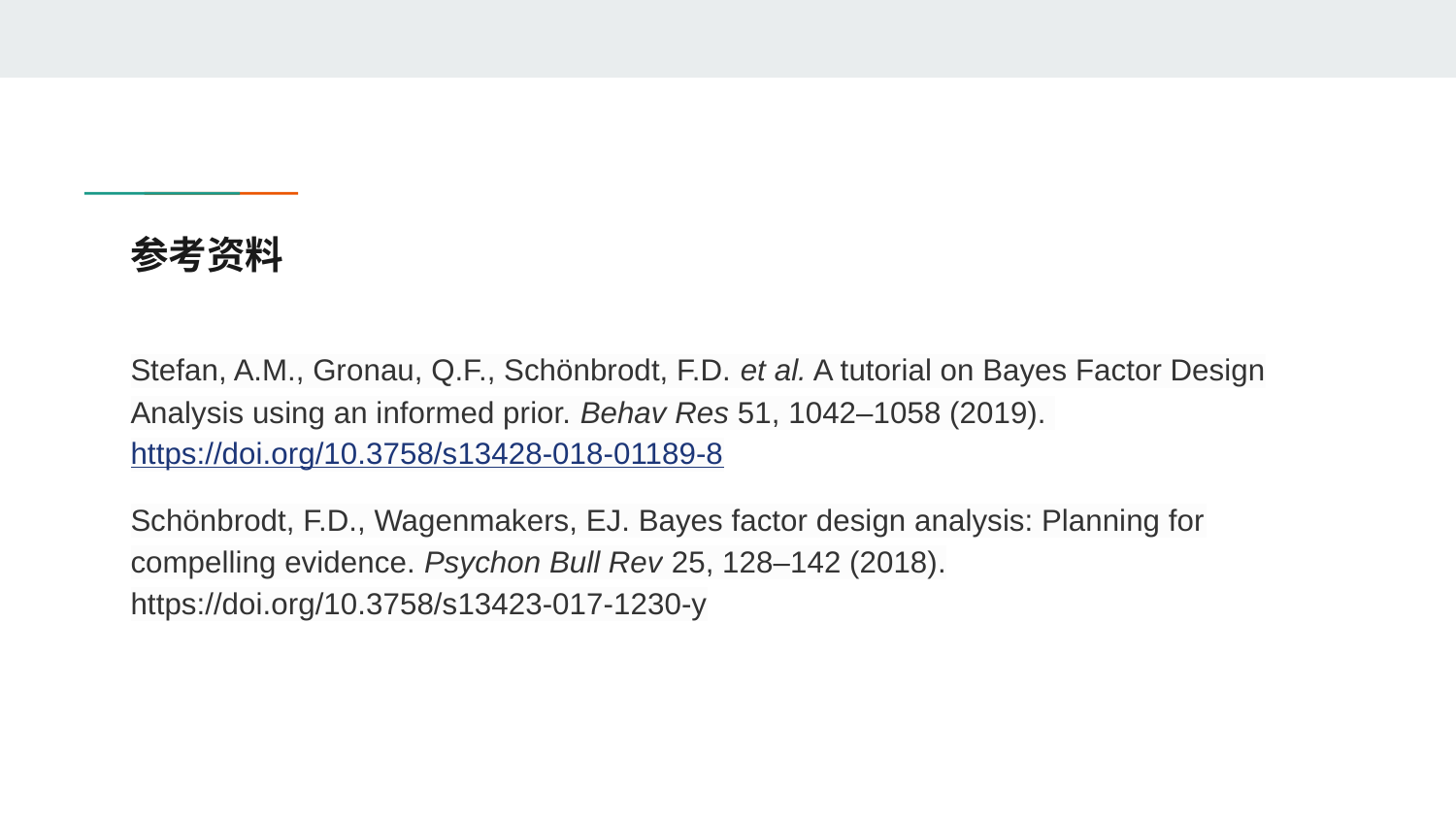

# 参考资料
Stefan, A.M., Gronau, Q.F., Schönbrodt, F.D. et al. A tutorial on Bayes Factor Design Analysis using an informed prior. Behav Res 51, 1042–1058 (2019). https://doi.org/10.3758/s13428-018-01189-8
Schönbrodt, F.D., Wagenmakers, EJ. Bayes factor design analysis: Planning for compelling evidence. Psychon Bull Rev 25, 128–142 (2018). https://doi.org/10.3758/s13423-017-1230-y